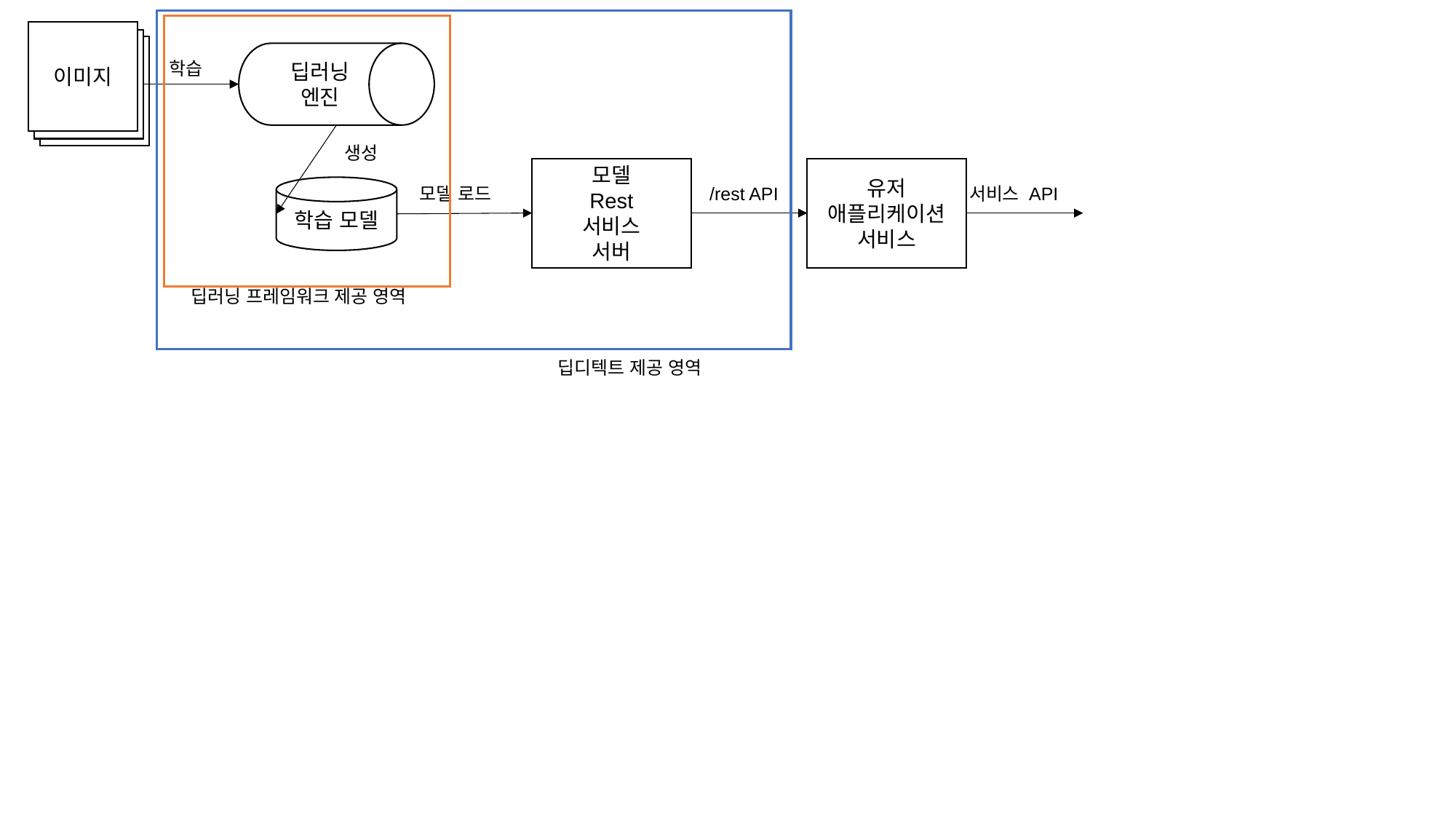

이미지

딥러닝
엔진
학습
생성
모델
Rest
서비스
서버
유저
애플리케이션
서비스
학습 모델
모델 로드
/rest API
서비스 API
딥러닝 프레임워크 제공 영역
딥디텍트 제공 영역